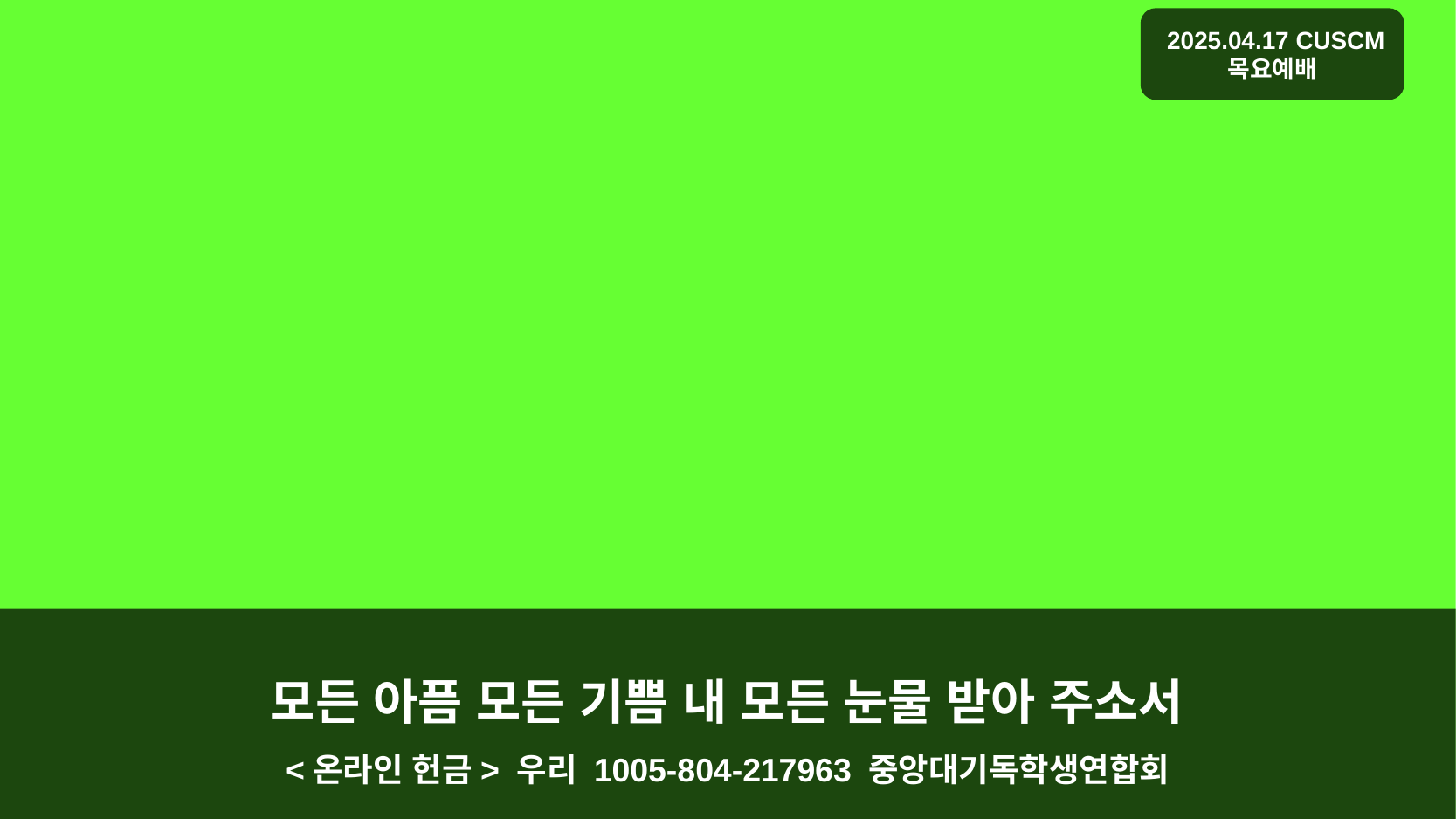

# 모든 아픔 모든 기쁨 내 모든 눈물 받아 주소서 <온라인 헌금> 우리 1005-804-217963 중앙대기독학생연합회